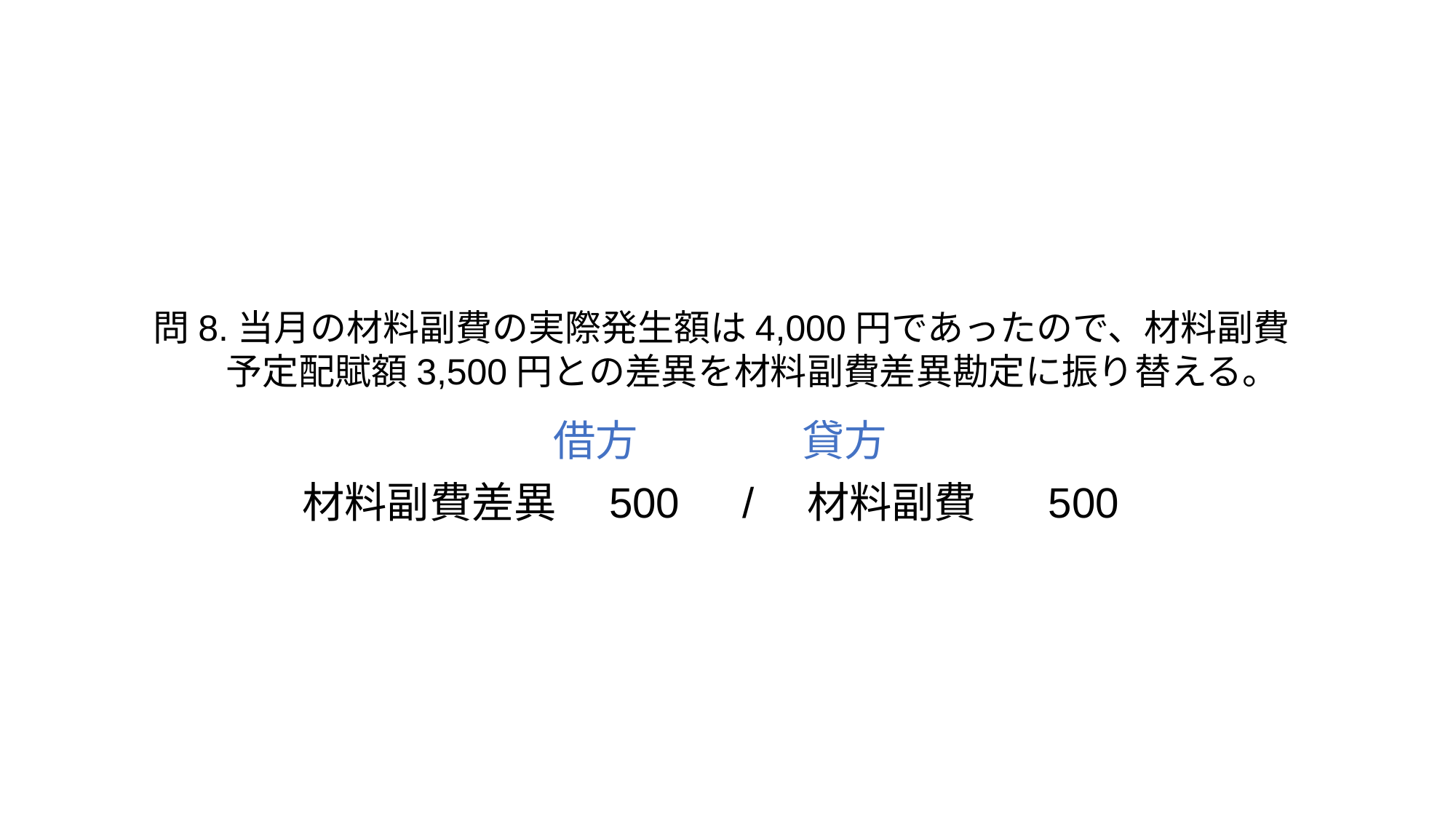

問8.当月の材料副費の実際発生額は4,000円であったので、材料副費
　　予定配賦額3,500円との差異を材料副費差異勘定に振り替える。
借方
貸方
材料副費差異　500　/　材料副費　  500